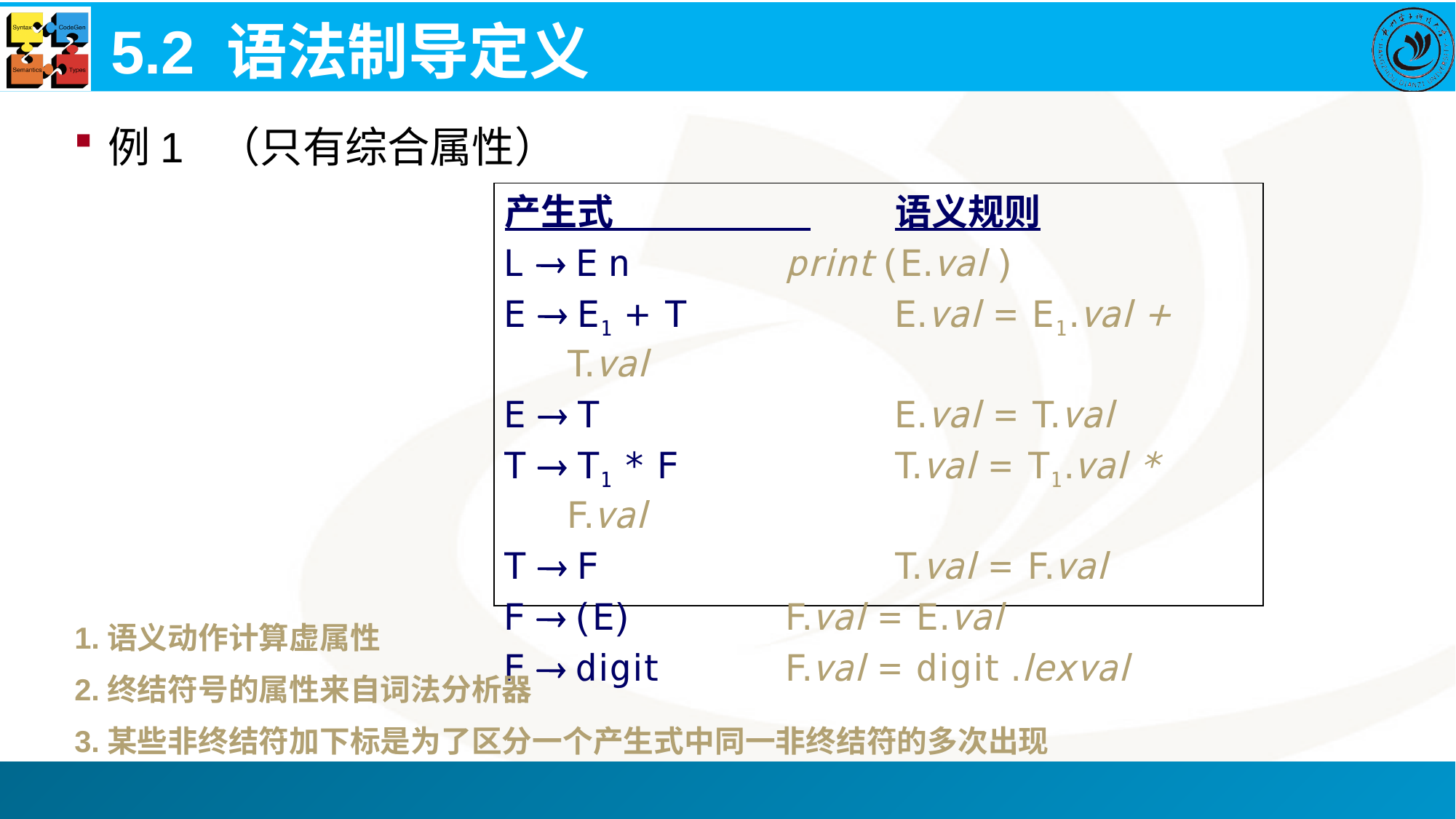

# 5.2 语法制导定义
例1  （只有综合属性）
产生式                        	语义规则
L → E n		print (E.val )
E → E1 + T		E.val = E1.val + T.val
E → T			E.val = T.val
T → T1 * F		T.val = T1.val * F.val
T → F			T.val = F.val
F → (E)		F.val = E.val
F → digit		F.val = digit .lexval
1.语义动作计算虚属性
2.终结符号的属性来自词法分析器
3.某些非终结符加下标是为了区分一个产生式中同一非终结符的多次出现
15